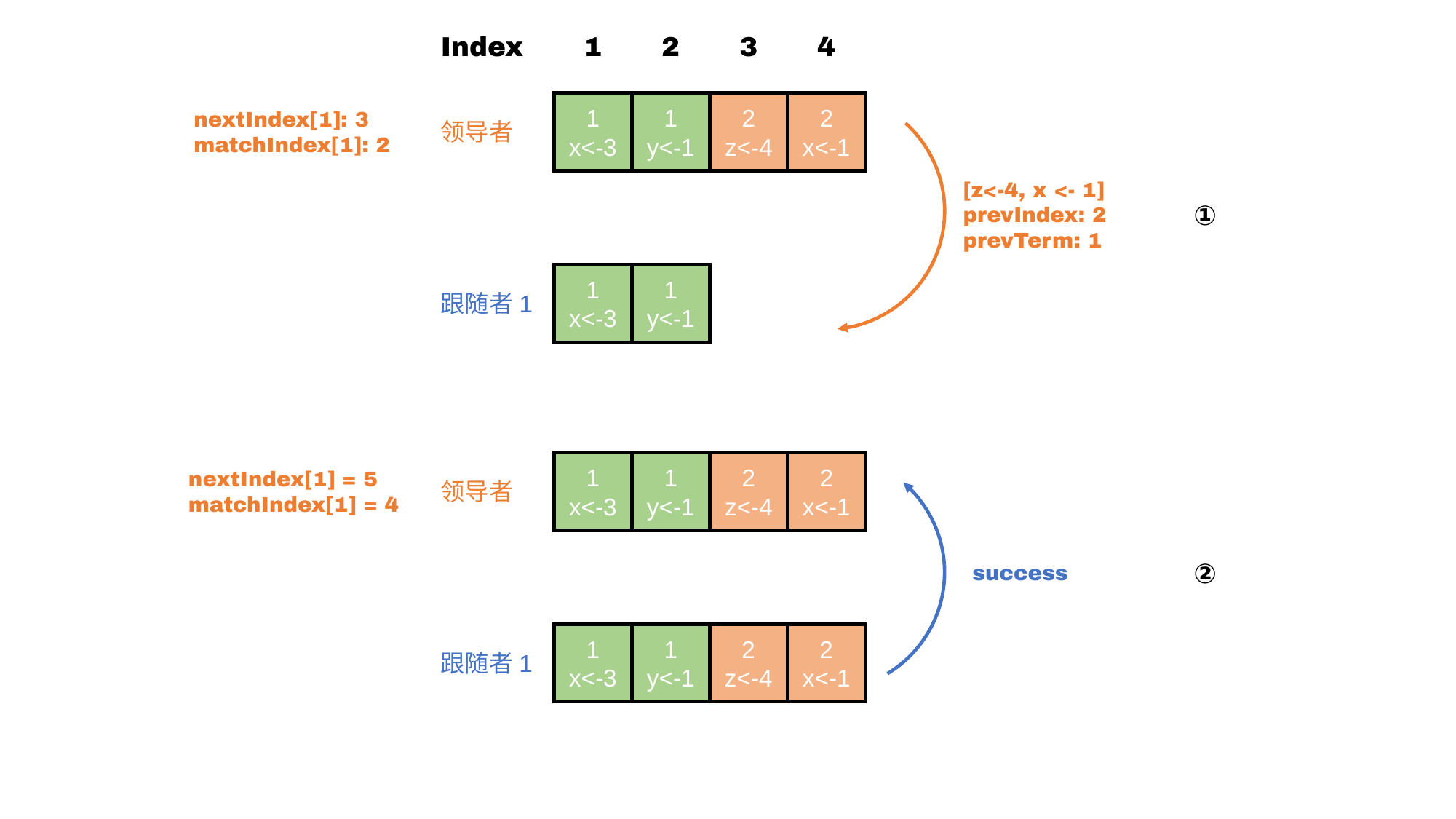

Index
1
2
3
4
2
x<-1
2
z<-4
1
x<-3
1
y<-1

nextIndex[1]: 3
matchIndex[1]: 2
领导者
[z<-4, x <- 1]
prevIndex: 2
prevTerm: 1
①
1
x<-3
1
y<-1
跟随者1
2
x<-1
2
z<-4
1
x<-3
1
y<-1

nextIndex[1] = 5
matchIndex[1] = 4
领导者
②
success
1
x<-3
2
x<-1
1
y<-1
2
z<-4
跟随者1